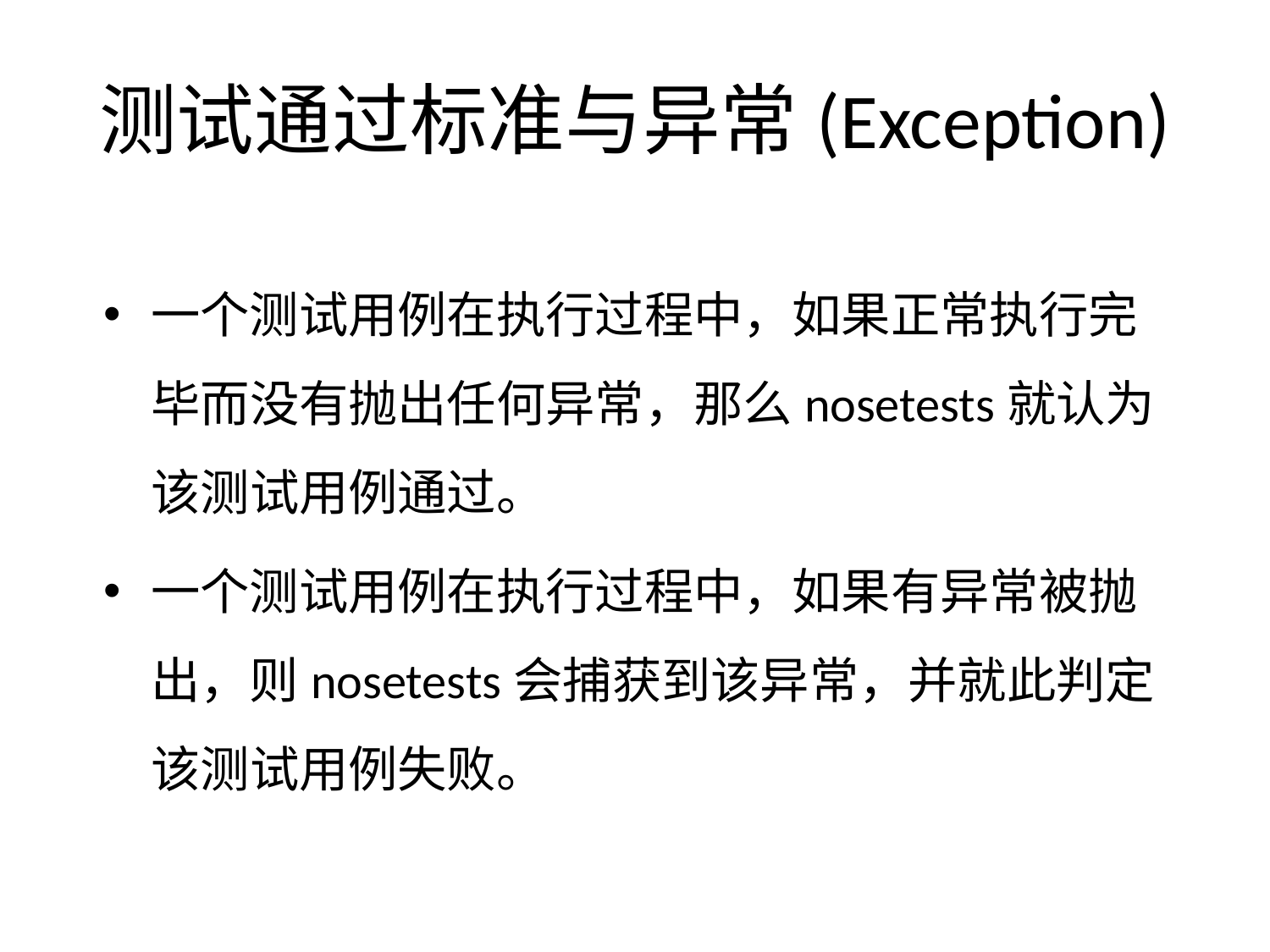

# 测试通过标准与异常(Exception)
一个测试用例在执行过程中，如果正常执行完毕而没有抛出任何异常，那么nosetests就认为该测试用例通过。
一个测试用例在执行过程中，如果有异常被抛出，则nosetests会捕获到该异常，并就此判定该测试用例失败。